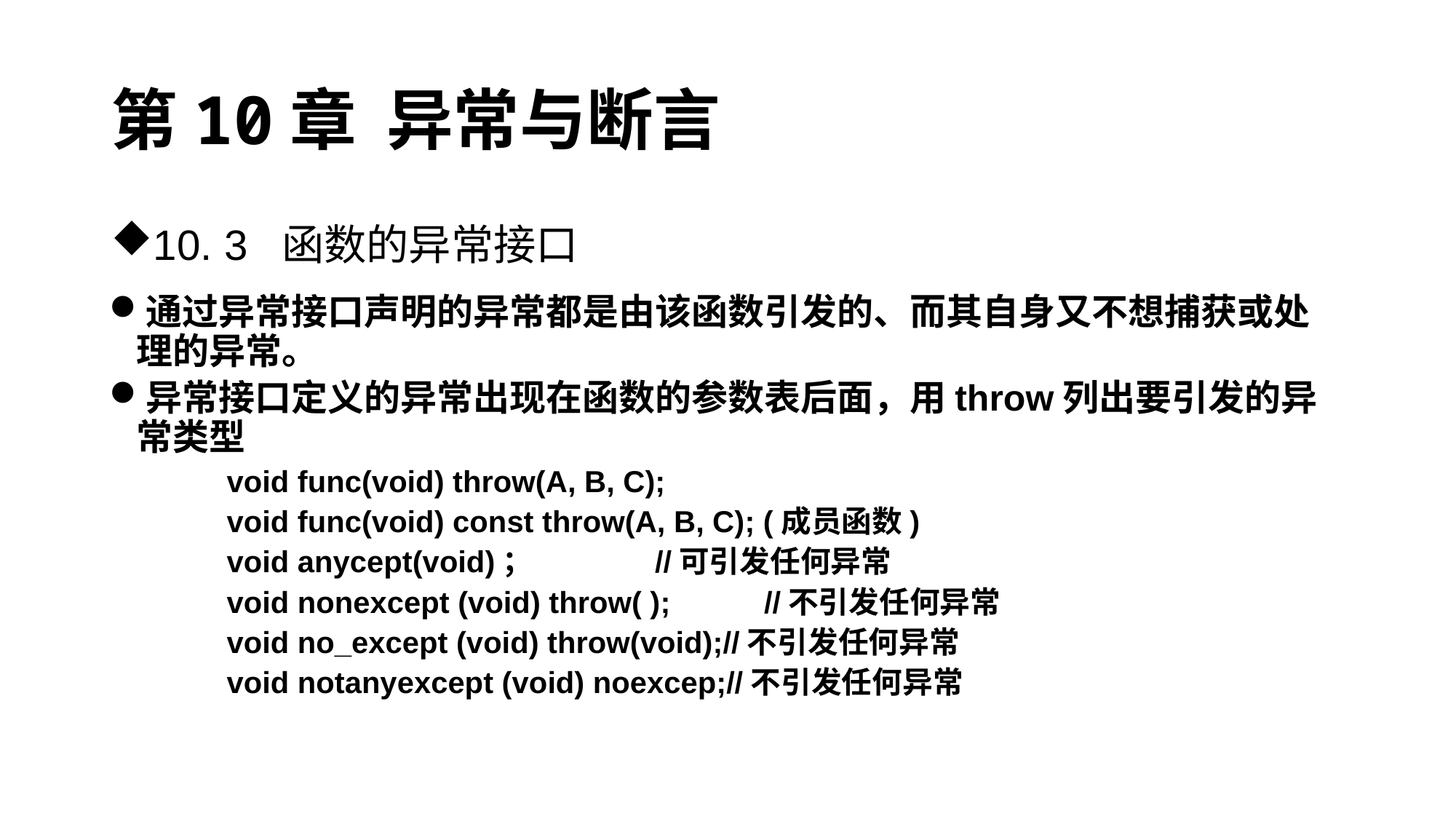

# 第10章  异常与断言
10. 3  函数的异常接口
通过异常接口声明的异常都是由该函数引发的、而其自身又不想捕获或处理的异常。
异常接口定义的异常出现在函数的参数表后面，用throw列出要引发的异常类型
	 void func(void) throw(A, B, C);
	 void func(void) const throw(A, B, C); (成员函数)
	 void anycept(void)；		//可引发任何异常
	 void nonexcept (void) throw( );	//不引发任何异常
	 void no_except (void) throw(void);//不引发任何异常
	 void notanyexcept (void) noexcep;//不引发任何异常